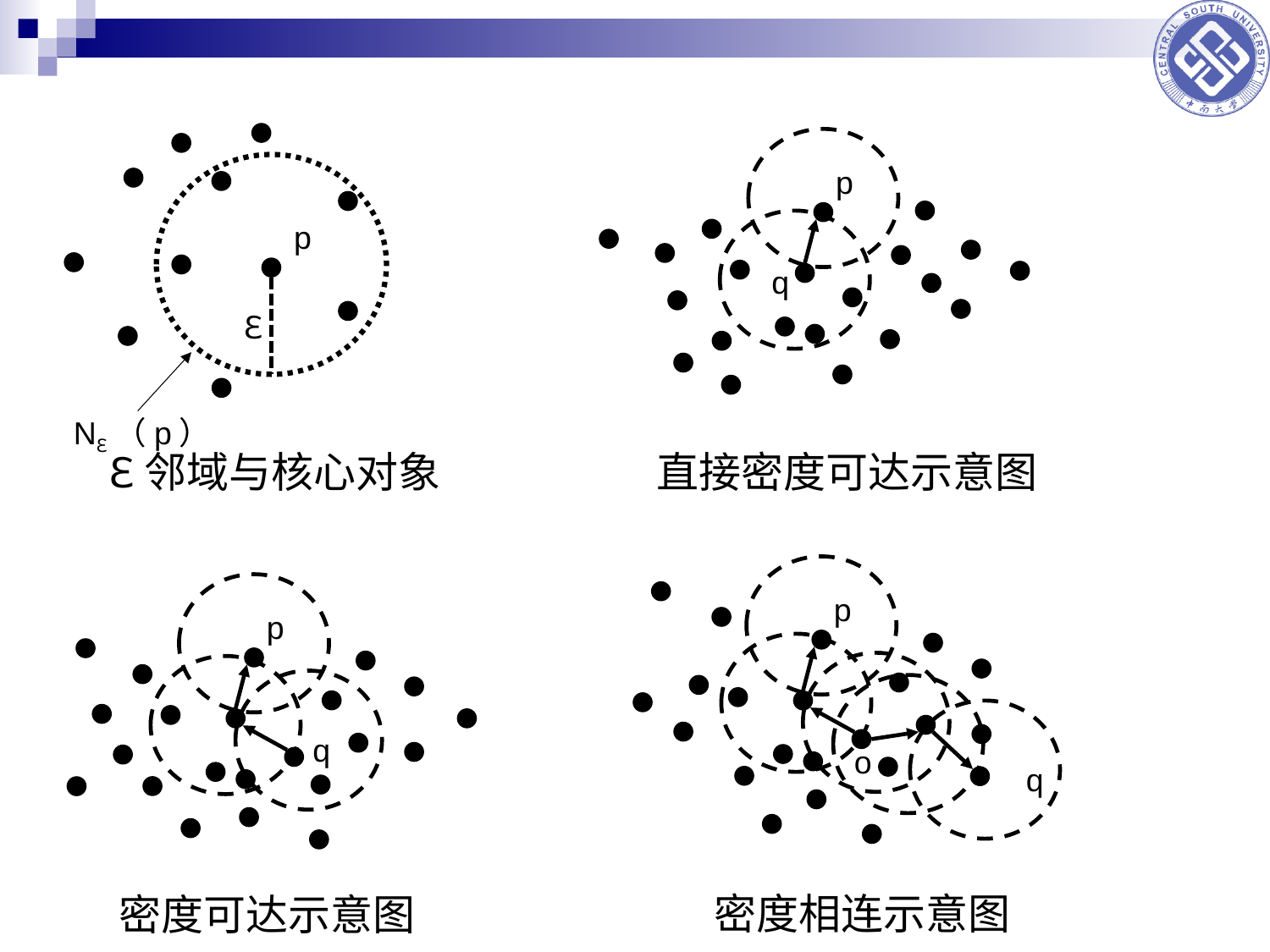

p

ℇ

Nℇ（p）

p

q

ℇ邻域与核心对象
直接密度可达示意图

p

o

q

p

q

密度相连示意图
密度可达示意图